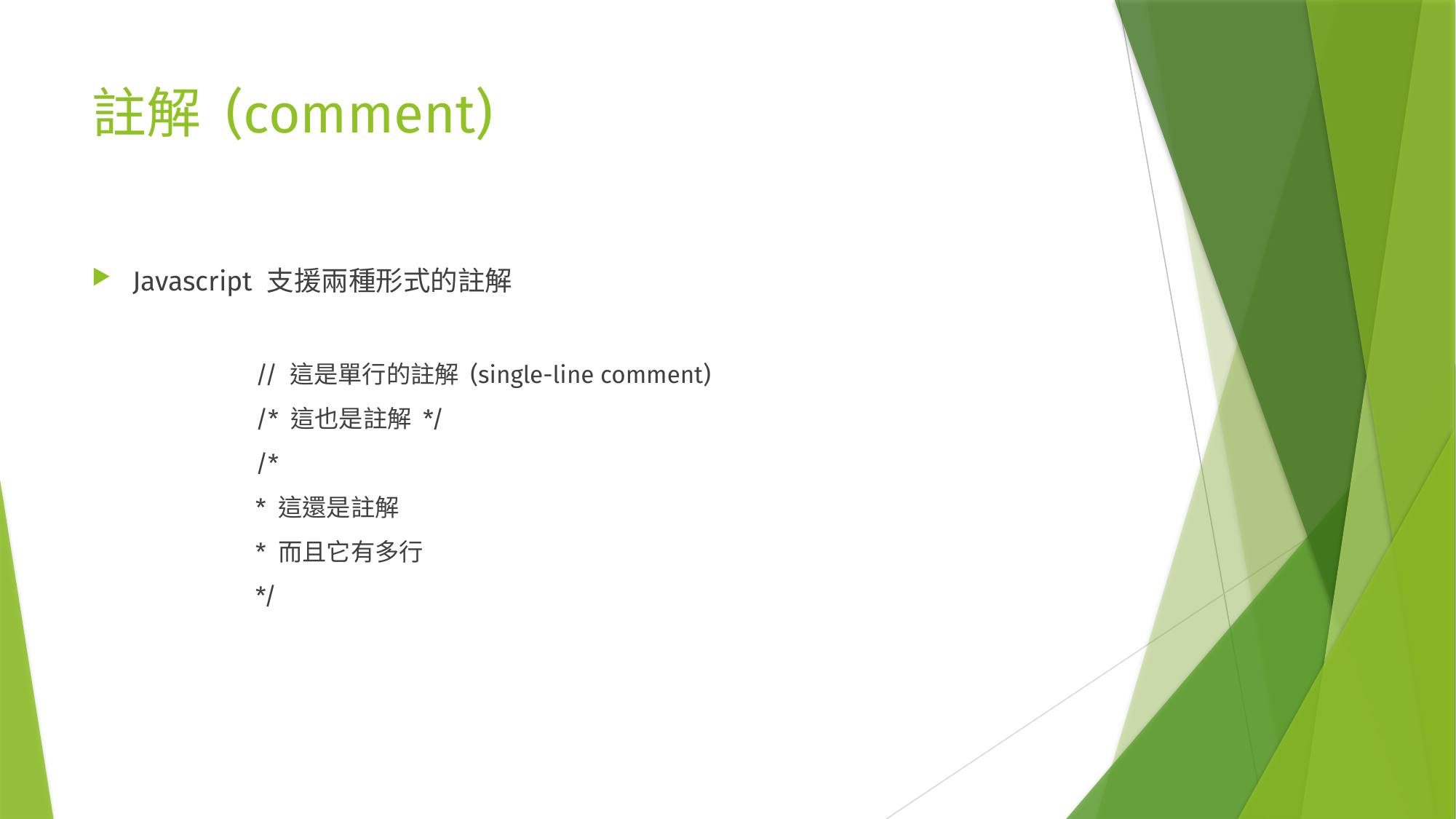

# 註解 (comment)
Javascript 支援兩種形式的註解

	// 這是單行的註解 (single-line comment)
	/* 這也是註解 */
	/*
	* 這還是註解
	* 而且它有多行
	*/